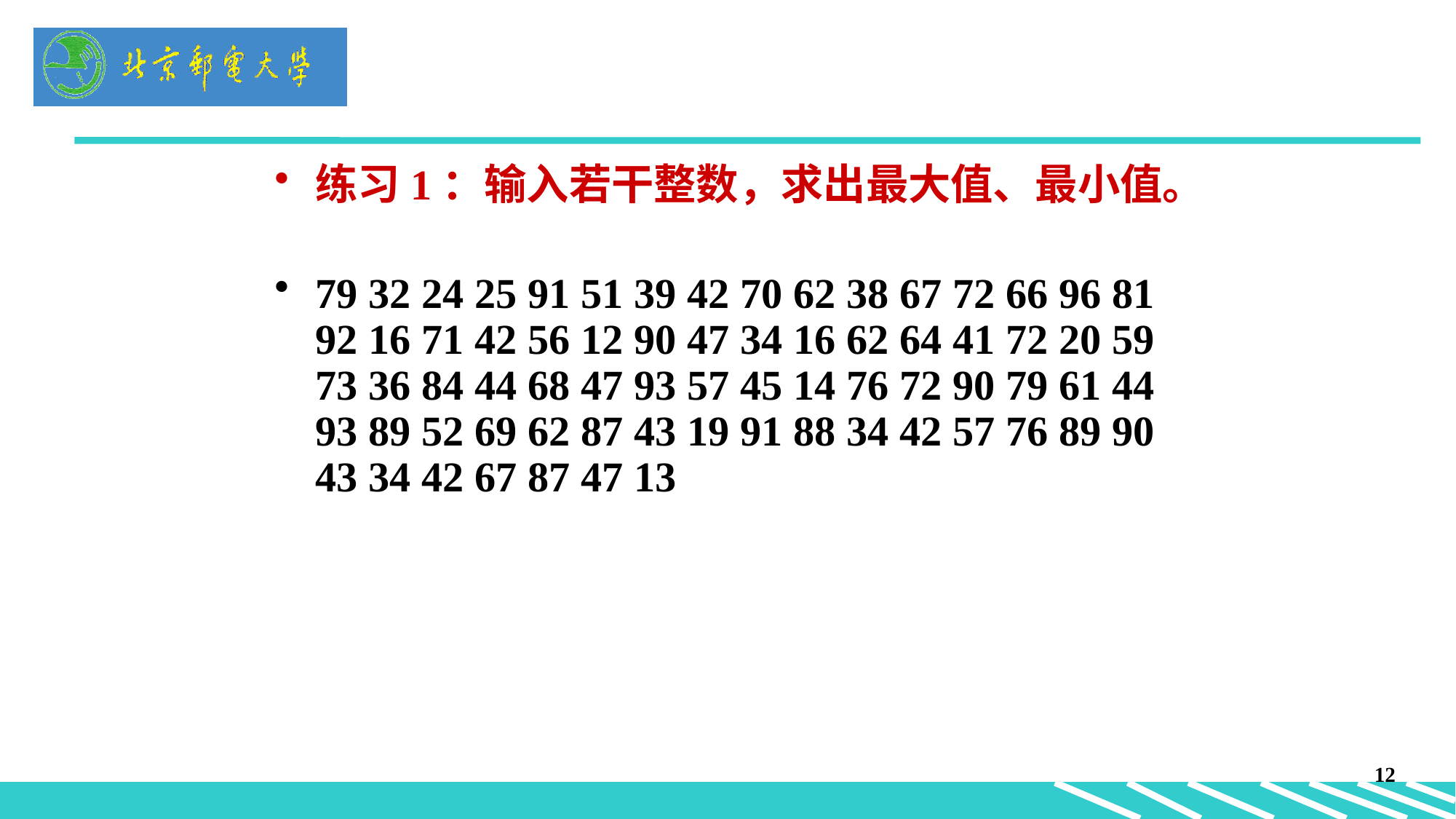

练习1：输入若干整数，求出最大值、最小值。

79 32 24 25 91 51 39 42 70 62 38 67 72 66 96 81 92 16 71 42 56 12 90 47 34 16 62 64 41 72 20 59 73 36 84 44 68 47 93 57 45 14 76 72 90 79 61 44 93 89 52 69 62 87 43 19 91 88 34 42 57 76 89 90 43 34 42 67 87 47 13

12